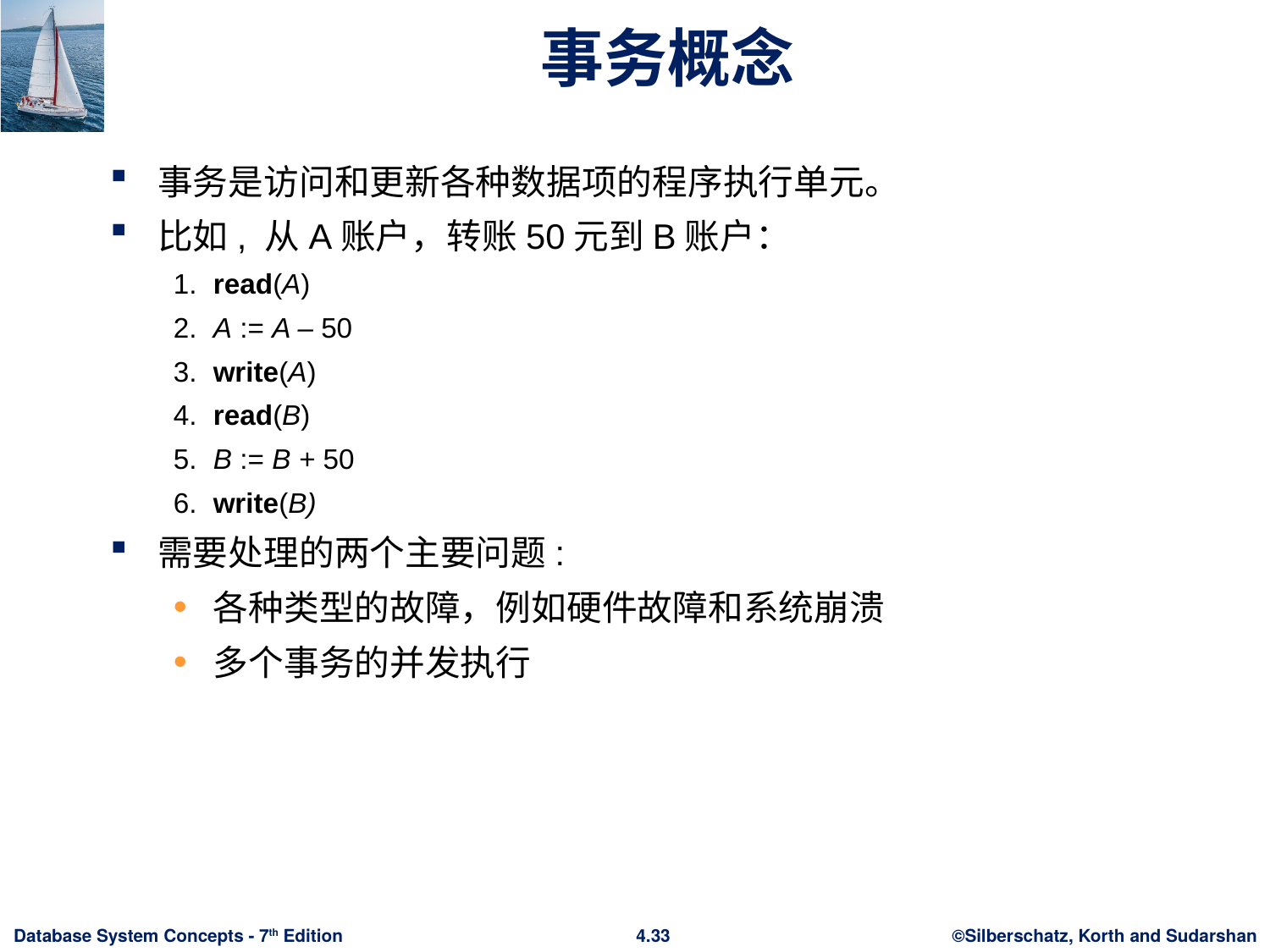

# 事务概念
事务是访问和更新各种数据项的程序执行单元。
比如, 从A账户，转账50元到B账户：
1.	read(A)
2.	A := A – 50
3.	write(A)
4.	read(B)
5.	B := B + 50
6.	write(B)
需要处理的两个主要问题:
各种类型的故障，例如硬件故障和系统崩溃
多个事务的并发执行